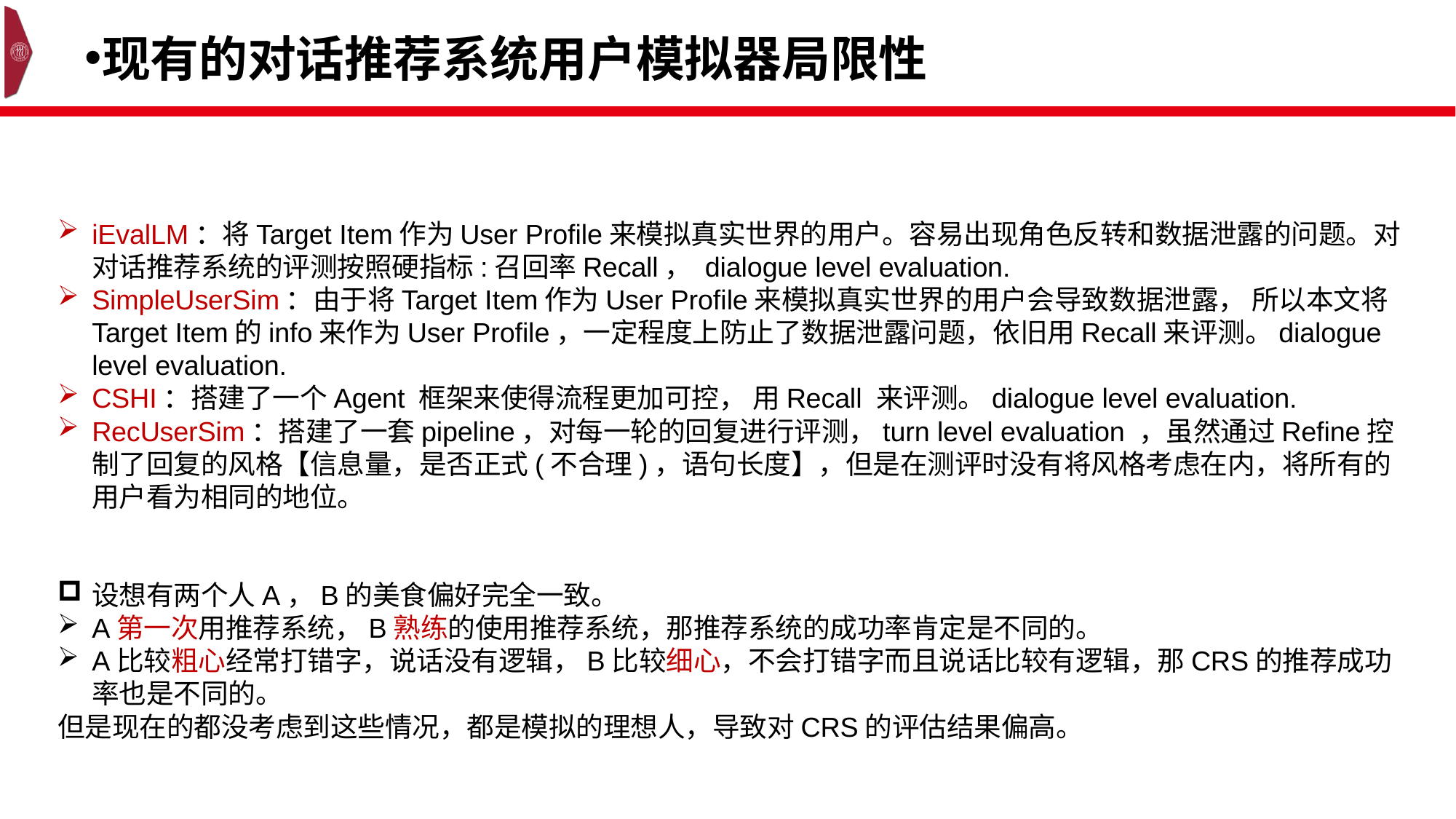

现有的对话推荐系统用户模拟器局限性
iEvalLM：将Target Item作为User Profile来模拟真实世界的用户。容易出现角色反转和数据泄露的问题。对对话推荐系统的评测按照硬指标:召回率Recall， dialogue level evaluation.
SimpleUserSim：由于将Target Item作为User Profile来模拟真实世界的用户会导致数据泄露， 所以本文将Target Item的info来作为User Profile，一定程度上防止了数据泄露问题，依旧用Recall来评测。dialogue level evaluation.
CSHI：搭建了一个Agent 框架来使得流程更加可控， 用Recall 来评测。dialogue level evaluation.
RecUserSim：搭建了一套pipeline，对每一轮的回复进行评测，turn level evaluation ，虽然通过Refine控制了回复的风格【信息量，是否正式(不合理)，语句长度】，但是在测评时没有将风格考虑在内，将所有的用户看为相同的地位。

设想有两个人A，B的美食偏好完全一致。
A第一次用推荐系统，B熟练的使用推荐系统，那推荐系统的成功率肯定是不同的。
A比较粗心经常打错字，说话没有逻辑，B比较细心，不会打错字而且说话比较有逻辑，那CRS的推荐成功率也是不同的。
但是现在的都没考虑到这些情况，都是模拟的理想人，导致对CRS的评估结果偏高。